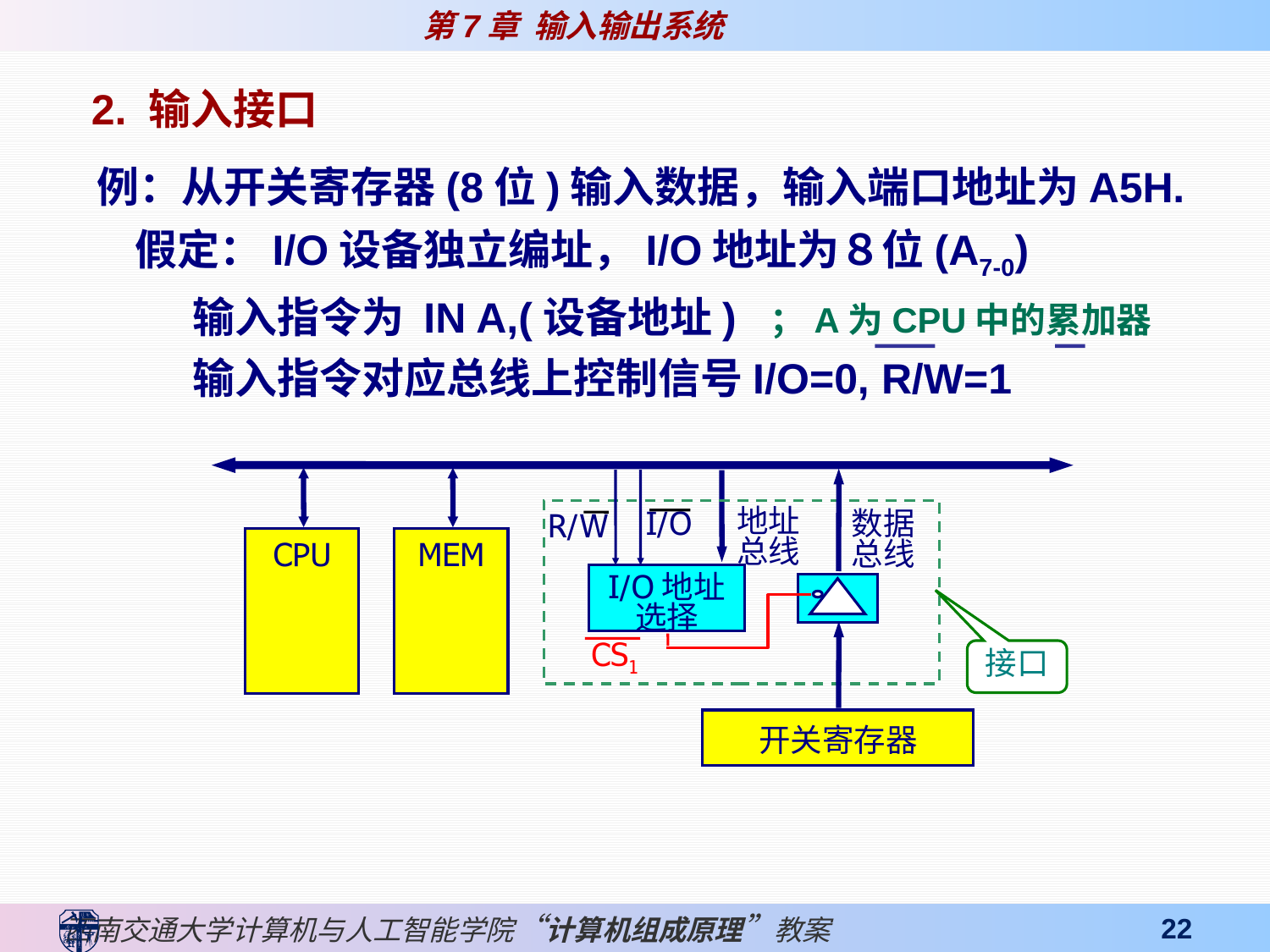

2. 输入接口
 例：从开关寄存器(8位)输入数据，输入端口地址为A5H.
     假定：I/O设备独立编址，I/O地址为８位(A7-0)
           输入指令为 IN A,(设备地址)  ；A为CPU中的累加器
           输入指令对应总线上控制信号I/O=0, R/W=1

I/O

R/W

地址
总线
数据
总线
CPU
MEM
I/O地址
选择

CS1

接口
开关寄存器